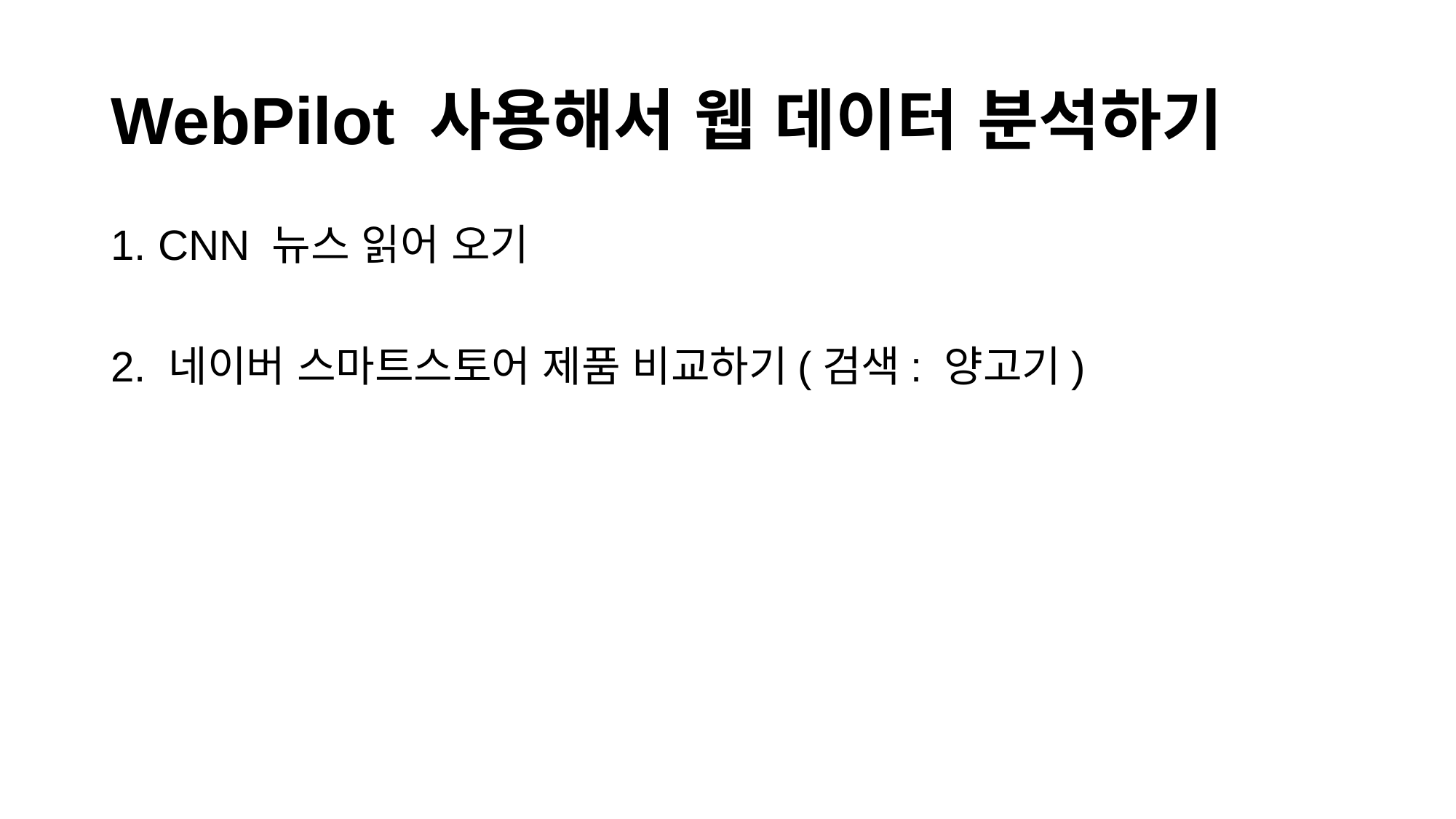

# WebPilot 사용해서 웹 데이터 분석하기
1. CNN 뉴스 읽어 오기

2. 네이버 스마트스토어 제품 비교하기(검색: 양고기)